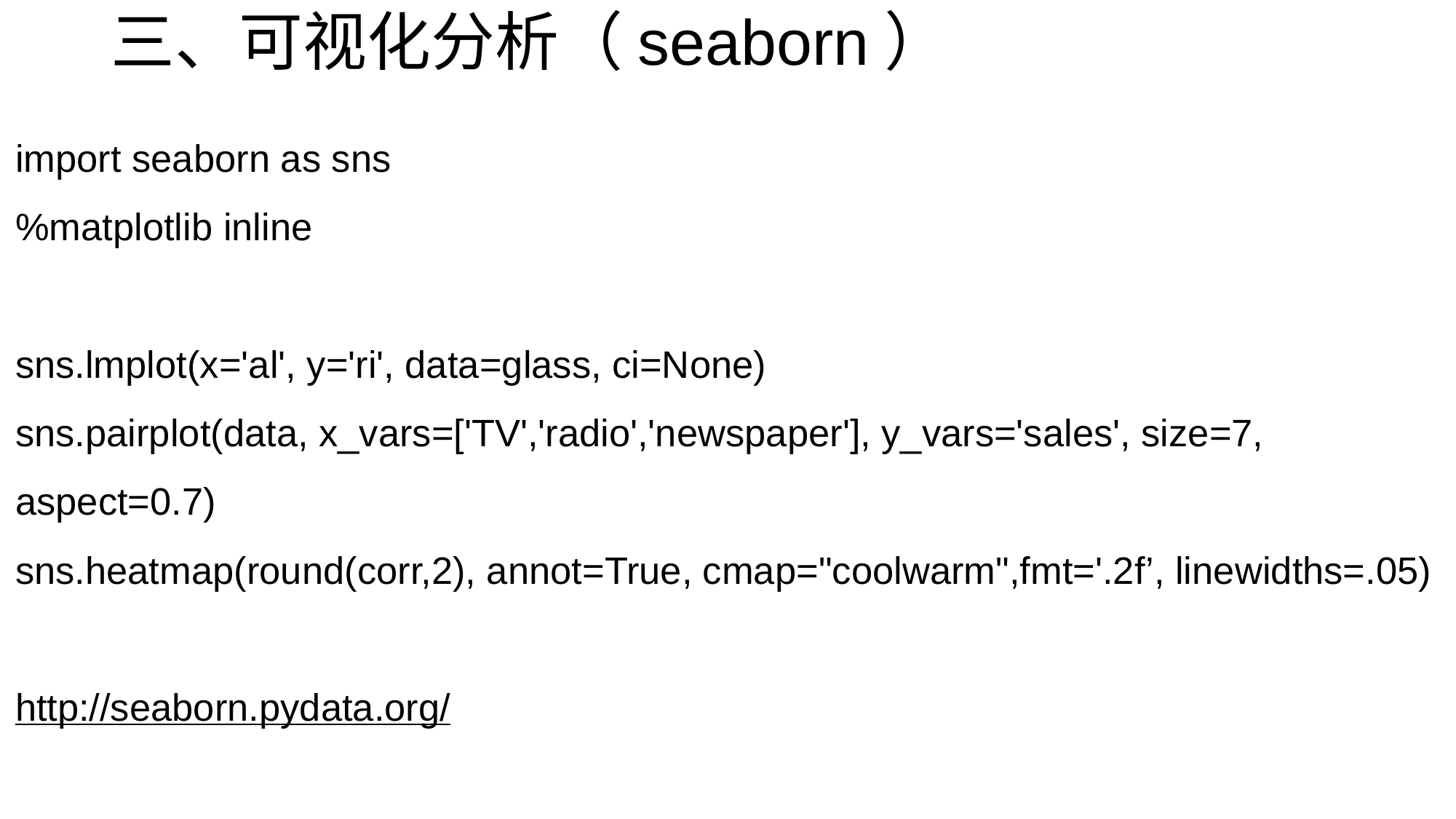

# 三、可视化分析（seaborn）
import seaborn as sns
%matplotlib inline

sns.lmplot(x='al', y='ri', data=glass, ci=None)
sns.pairplot(data, x_vars=['TV','radio','newspaper'], y_vars='sales', size=7, aspect=0.7)
sns.heatmap(round(corr,2), annot=True, cmap="coolwarm",fmt='.2f’, linewidths=.05)

http://seaborn.pydata.org/